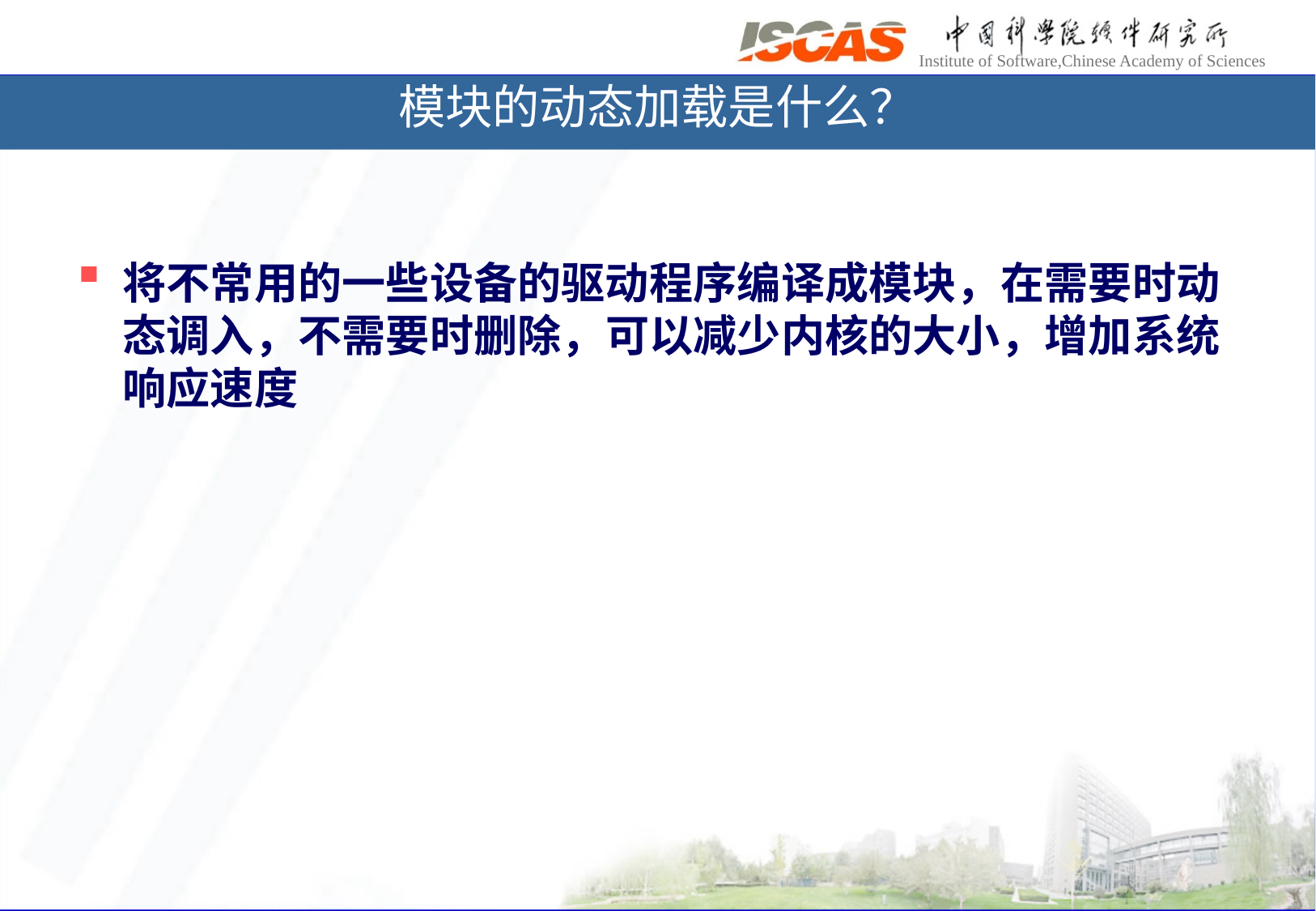

# 模块的动态加载是什么？

将不常用的一些设备的驱动程序编译成模块，在需要时动态调入，不需要时删除，可以减少内核的大小，增加系统响应速度